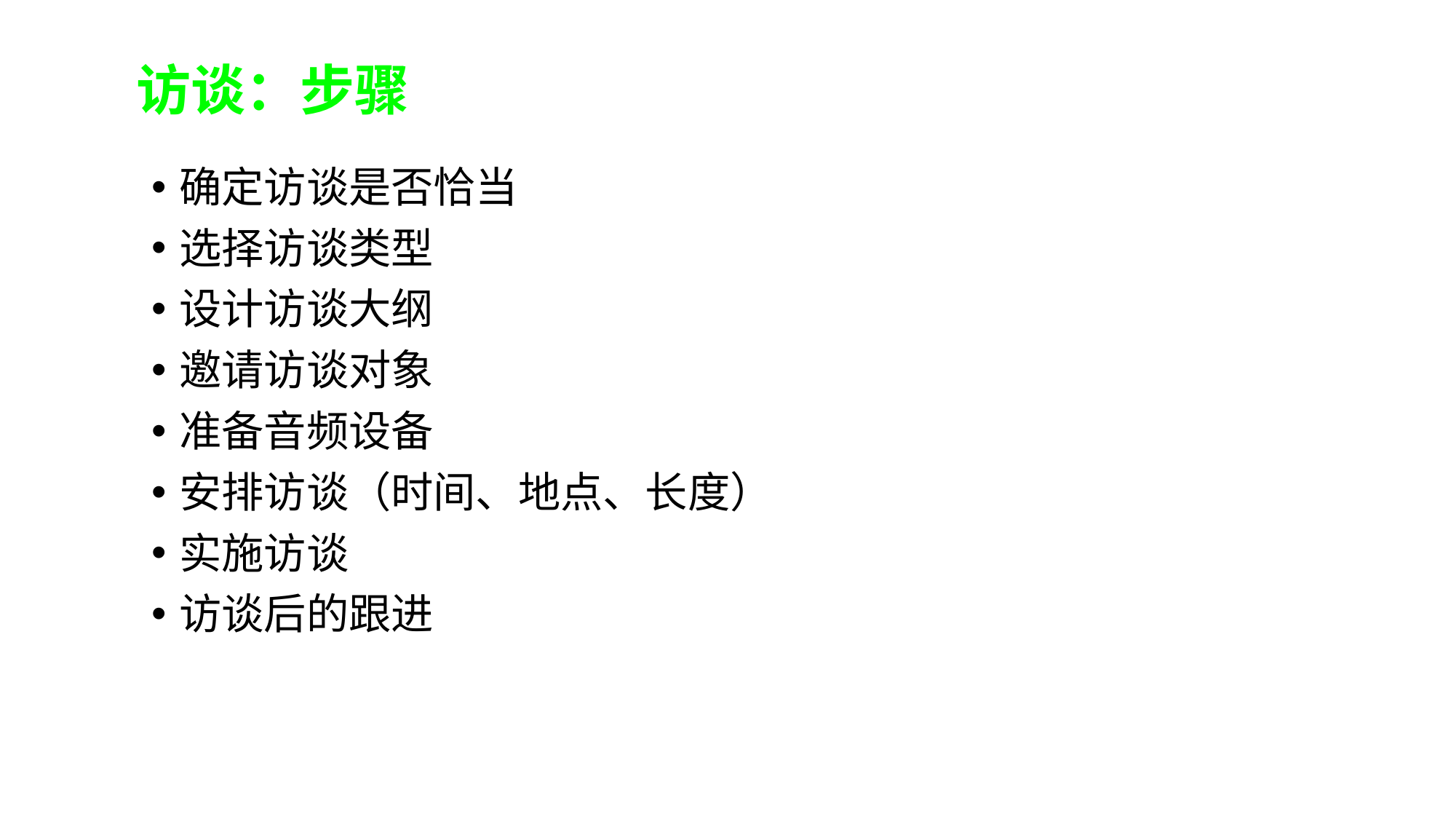

# 访谈：步骤
确定访谈是否恰当
选择访谈类型
设计访谈大纲
邀请访谈对象
准备音频设备
安排访谈（时间、地点、长度）
实施访谈
访谈后的跟进